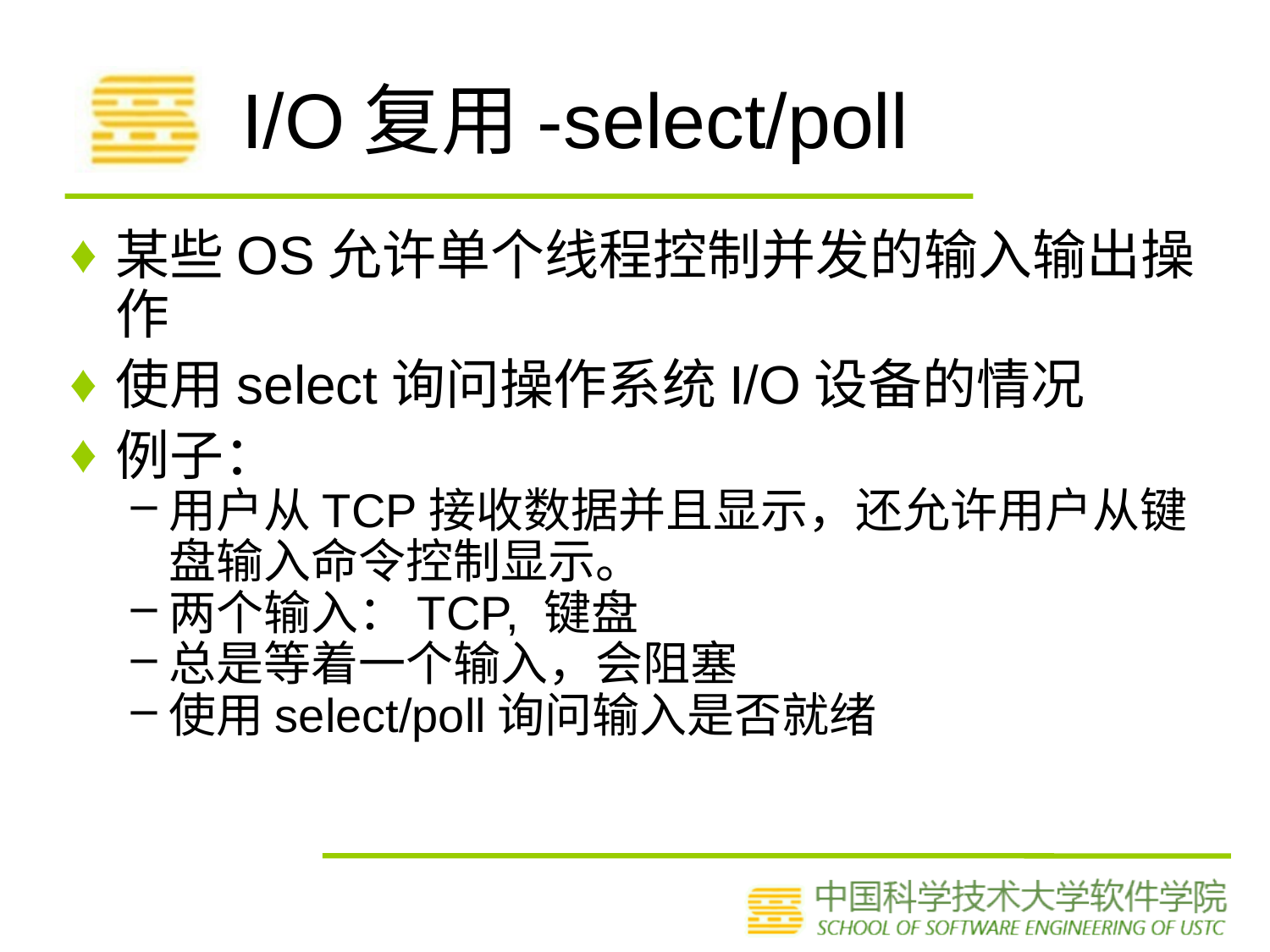

# I/O复用-select/poll
某些OS允许单个线程控制并发的输入输出操作
使用select询问操作系统I/O设备的情况
例子：
用户从TCP接收数据并且显示，还允许用户从键盘输入命令控制显示。
两个输入：TCP, 键盘
总是等着一个输入，会阻塞
使用select/poll询问输入是否就绪